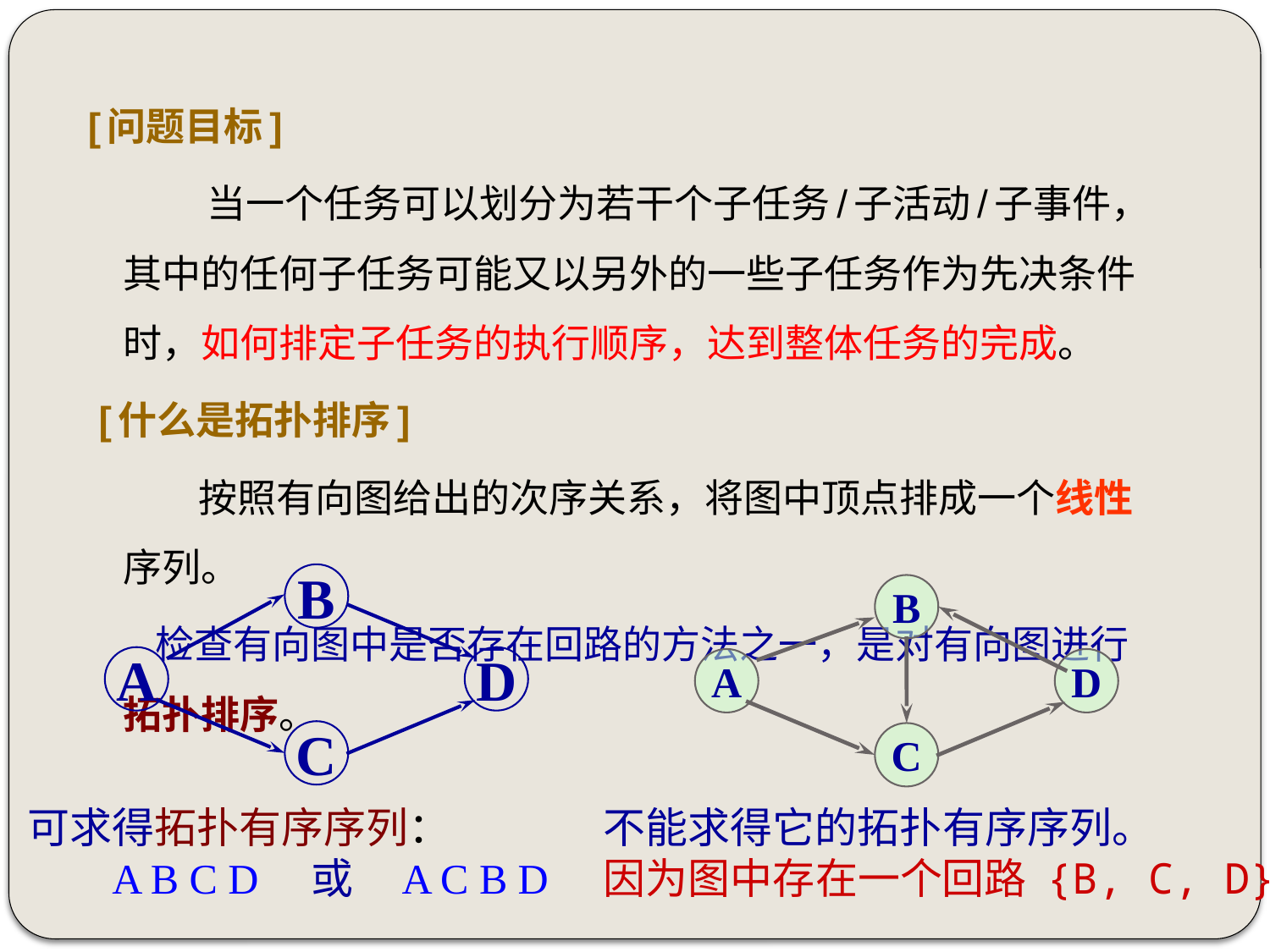

[问题目标]
             当一个任务可以划分为若干个子任务/子活动/子事件，其中的任何子任务可能又以另外的一些子任务作为先决条件时，如何排定子任务的执行顺序，达到整体任务的完成。
 [什么是拓扑排序]
            按照有向图给出的次序关系，将图中顶点排成一个线性序列。
       检查有向图中是否存在回路的方法之一，是对有向图进行拓扑排序。

B

A
D

C
B

A
D

C
可求得拓扑有序序列：
        A B C D    或    A C B D
不能求得它的拓扑有序序列。
因为图中存在一个回路 {B, C, D}